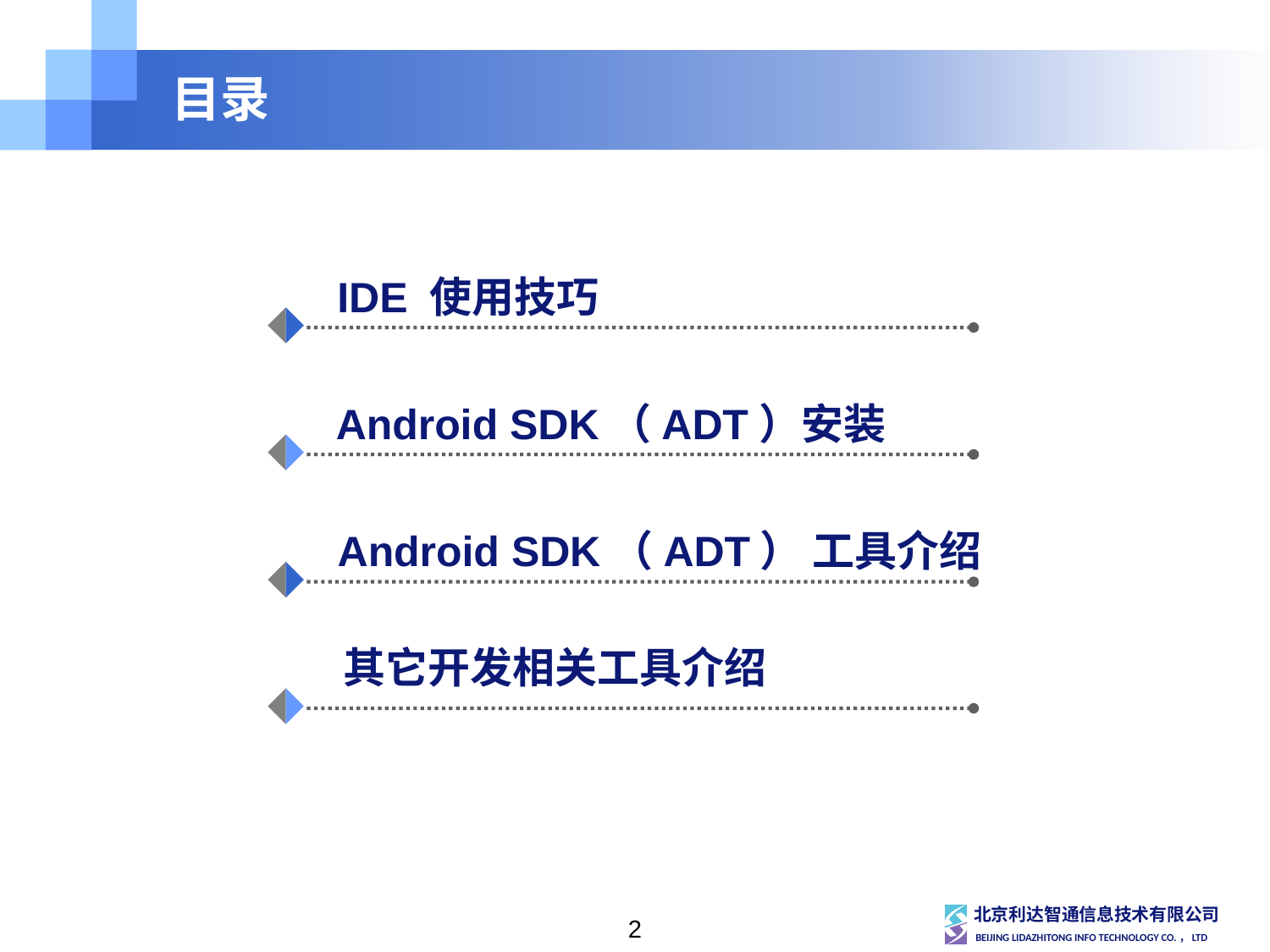

# 目录
IDE 使用技巧

Android SDK（ADT）安装

Android SDK（ADT） 工具介绍

其它开发相关工具介绍

2